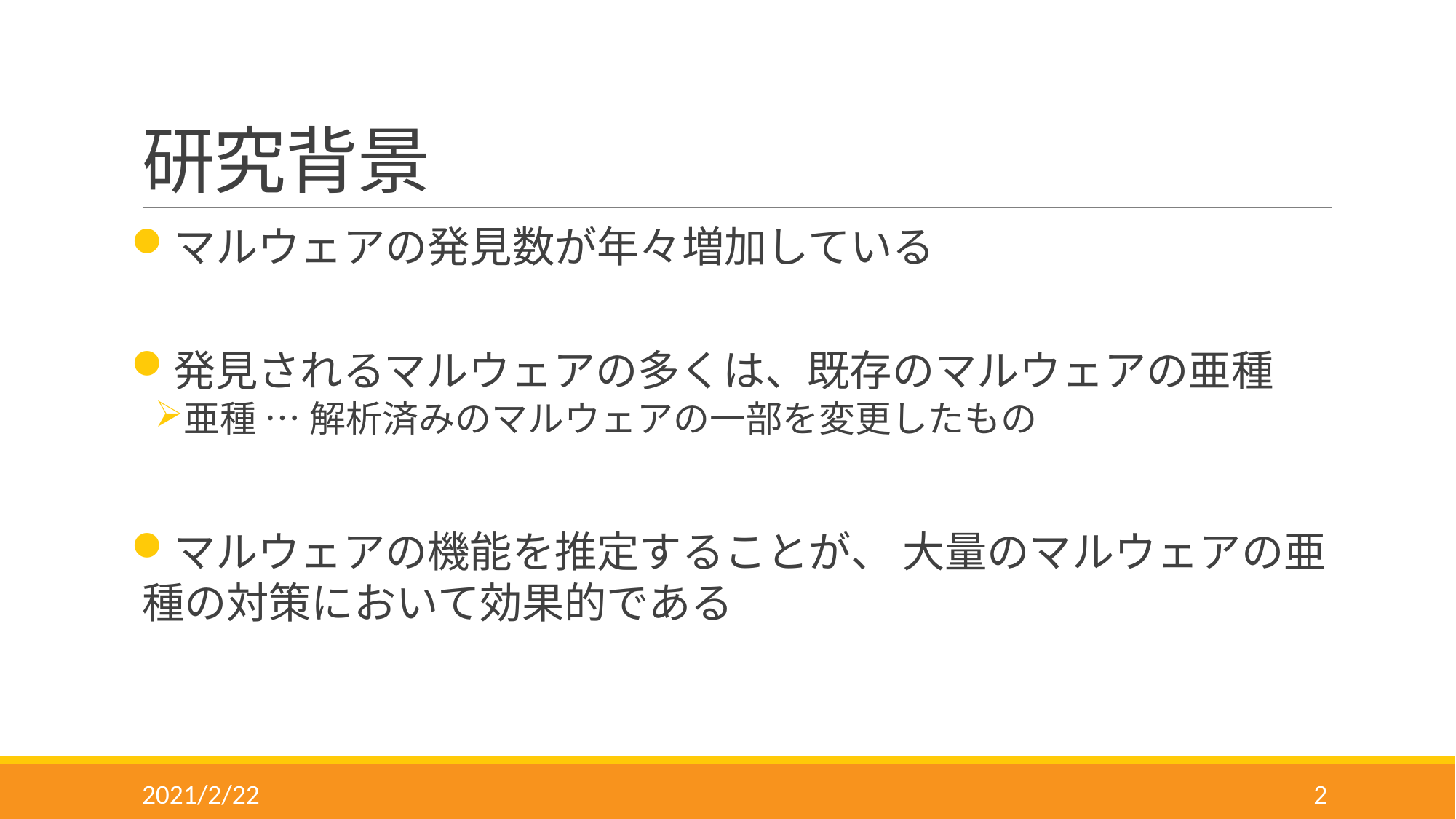

# 研究背景
マルウェアの発見数が年々増加している
発見されるマルウェアの多くは、既存のマルウェアの亜種
亜種 … 解析済みのマルウェアの一部を変更したもの

マルウェアの機能を推定することが、 大量のマルウェアの亜種の対策において効果的である

2021/2/22
2